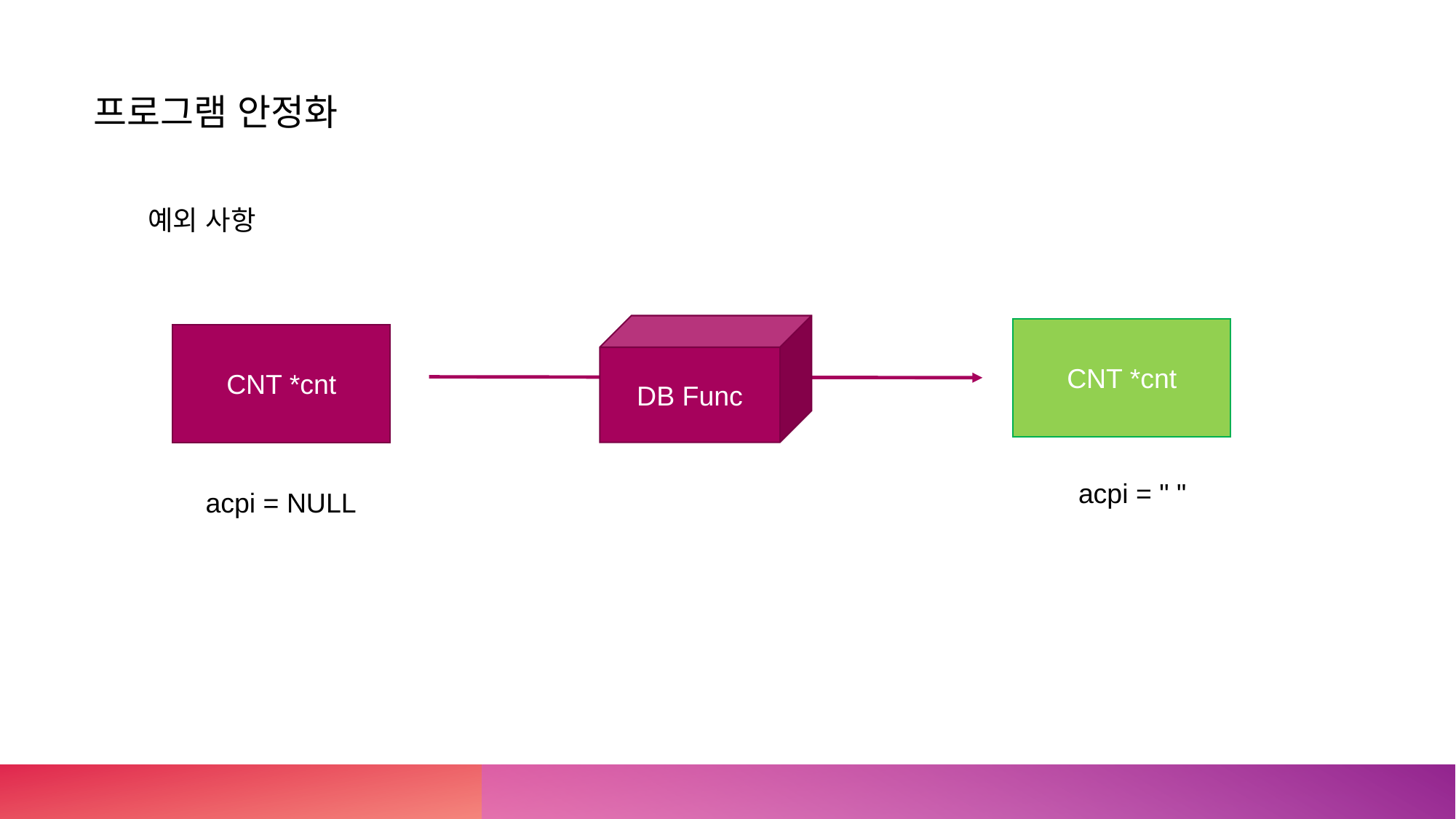

프로그램 안정화
예외 사항
DB Func
CNT *cnt
CNT *cnt
acpi = " "
acpi = NULL